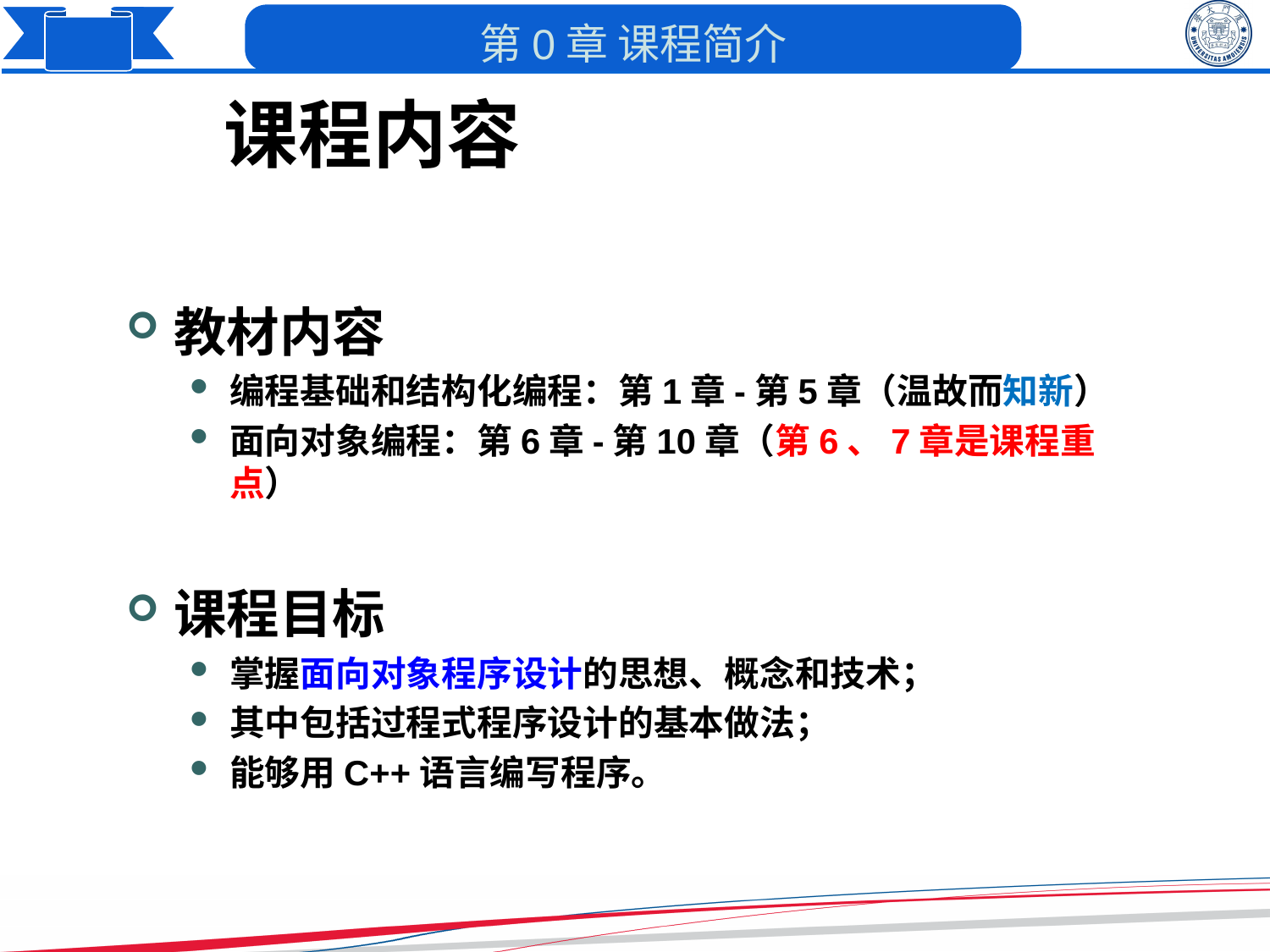

# 课程内容
教材内容
编程基础和结构化编程：第1章-第5章（温故而知新）
面向对象编程：第6章-第10章（第6、7章是课程重点）

课程目标
掌握面向对象程序设计的思想、概念和技术；
其中包括过程式程序设计的基本做法；
能够用C++语言编写程序。